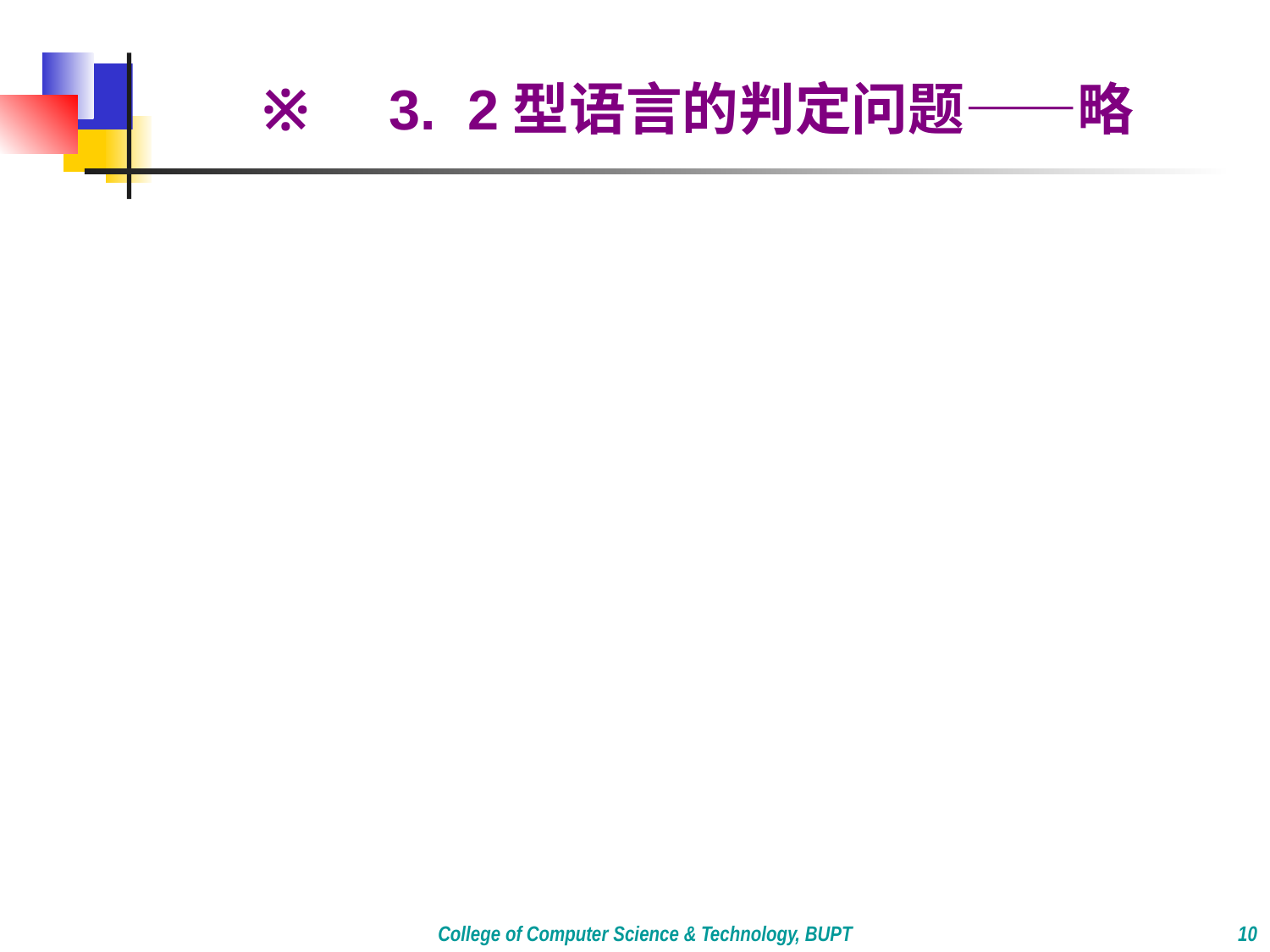

※	3.  2型语言的判定问题——略
College of Computer Science & Technology, BUPT
10